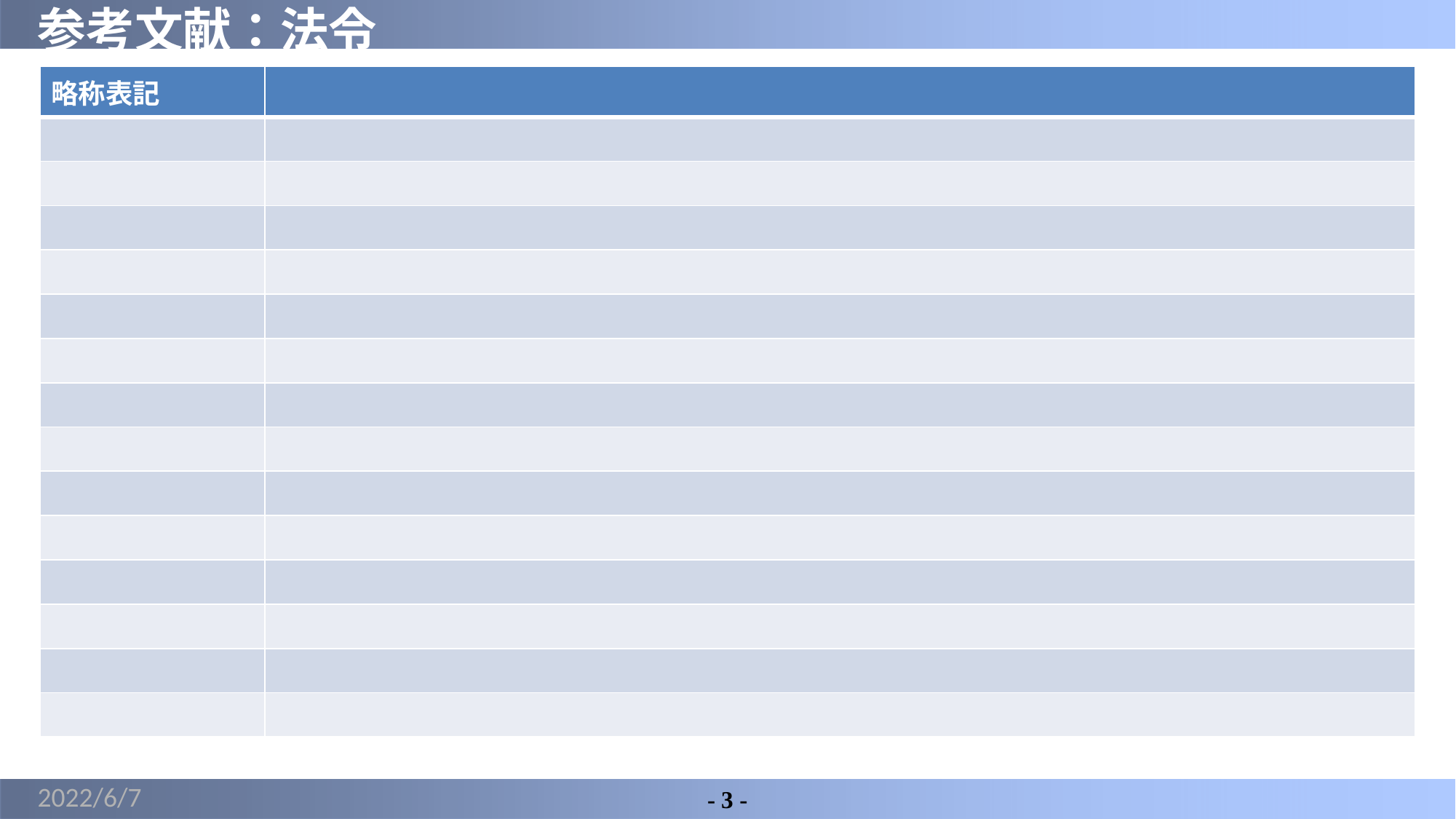

# 参考文献：法令
| 略称表記 |  |
| --- | --- |
|  |  |
|  |  |
|  |  |
|  |  |
|  |  |
|  |  |
|  |  |
|  |  |
|  |  |
|  |  |
|  |  |
|  |  |
|  |  |
|  |  |
2022/6/7
- 3 -